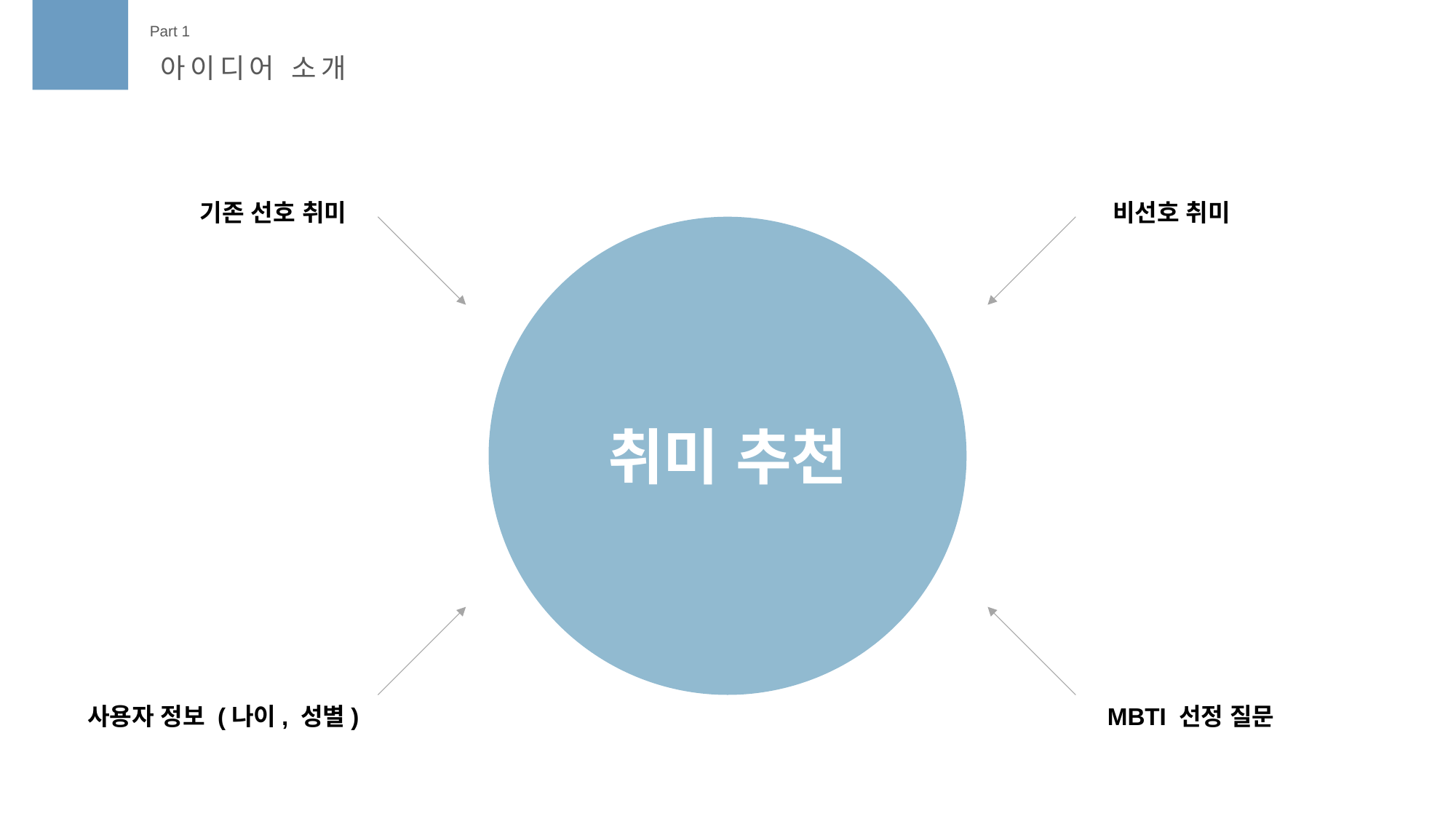

Part 1
아이디어 소개
기존 선호 취미
비선호 취미

취미 추천
사용자 정보 (나이, 성별)
MBTI 선정 질문